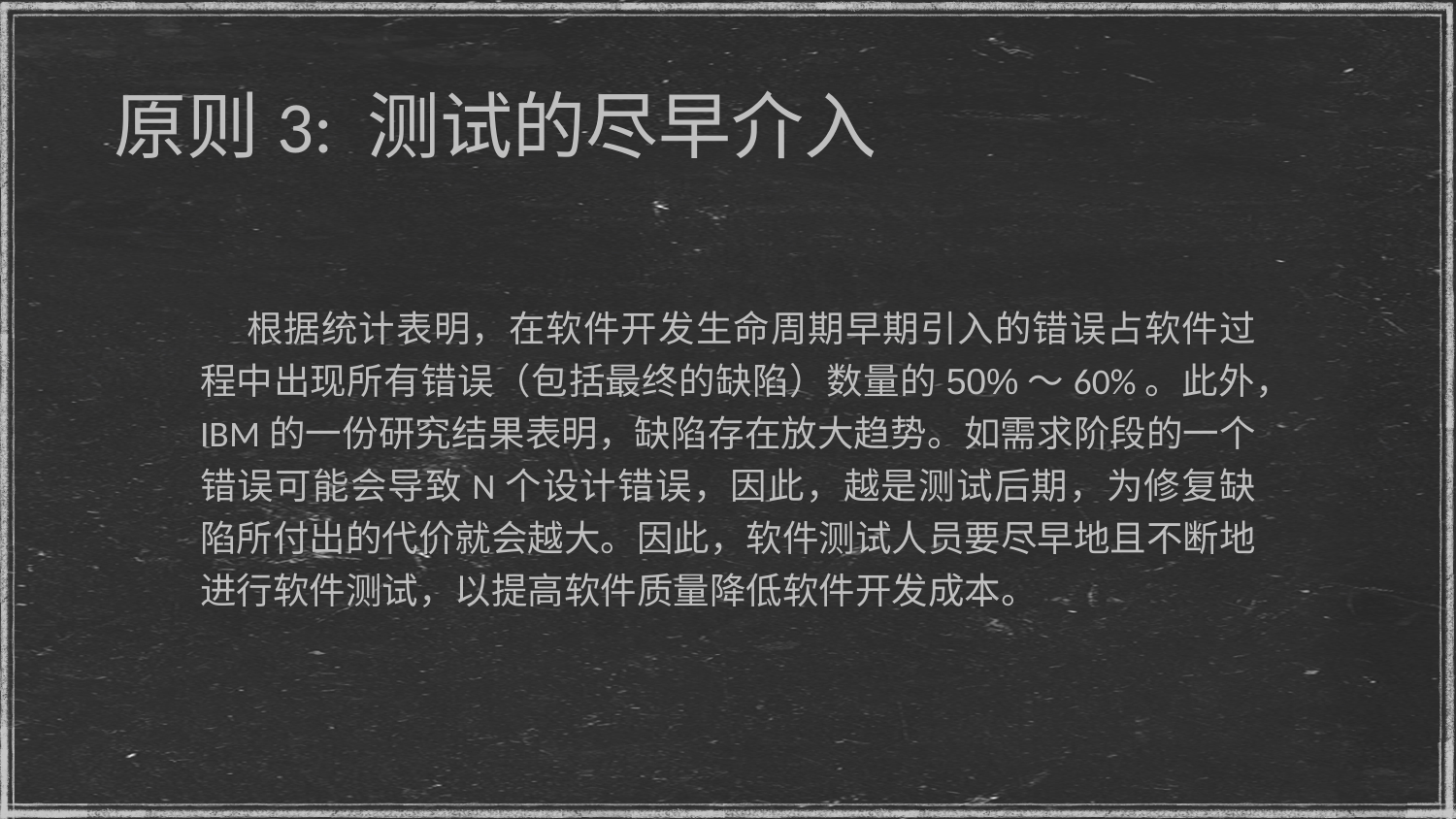

原则3: 测试的尽早介入

    根据统计表明，在软件开发生命周期早期引入的错误占软件过程中出现所有错误（包括最终的缺陷）数量的50%～60%。此外，IBM的一份研究结果表明，缺陷存在放大趋势。如需求阶段的一个错误可能会导致N个设计错误，因此，越是测试后期，为修复缺陷所付出的代价就会越大。因此，软件测试人员要尽早地且不断地进行软件测试，以提高软件质量降低软件开发成本。